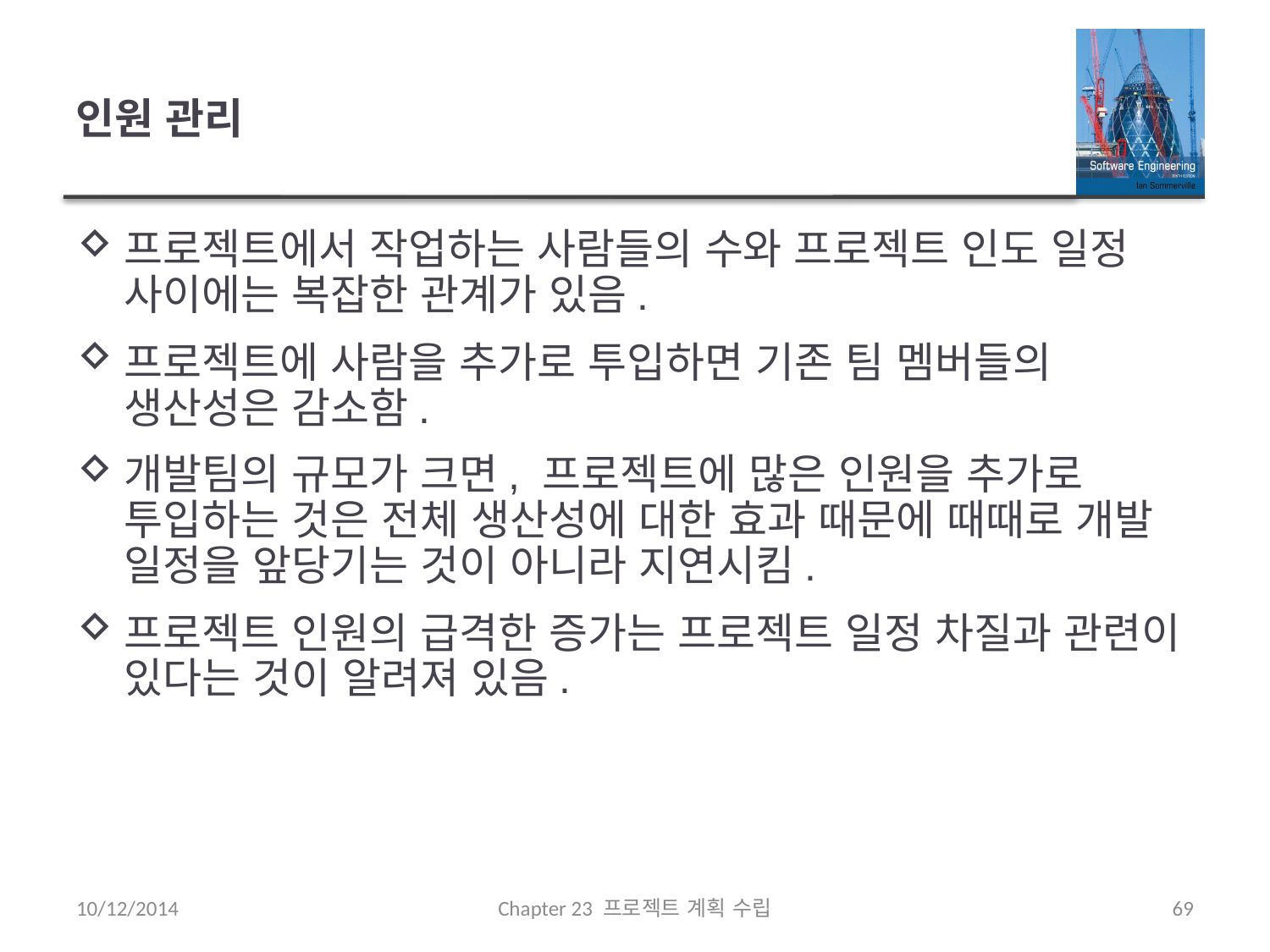

# 인원 관리
프로젝트에서 작업하는 사람들의 수와 프로젝트 인도 일정 사이에는 복잡한 관계가 있음.
프로젝트에 사람을 추가로 투입하면 기존 팀 멤버들의 생산성은 감소함.
개발팀의 규모가 크면, 프로젝트에 많은 인원을 추가로 투입하는 것은 전체 생산성에 대한 효과 때문에 때때로 개발 일정을 앞당기는 것이 아니라 지연시킴.
프로젝트 인원의 급격한 증가는 프로젝트 일정 차질과 관련이 있다는 것이 알려져 있음.
10/12/2014
Chapter 23 프로젝트 계획 수립
69